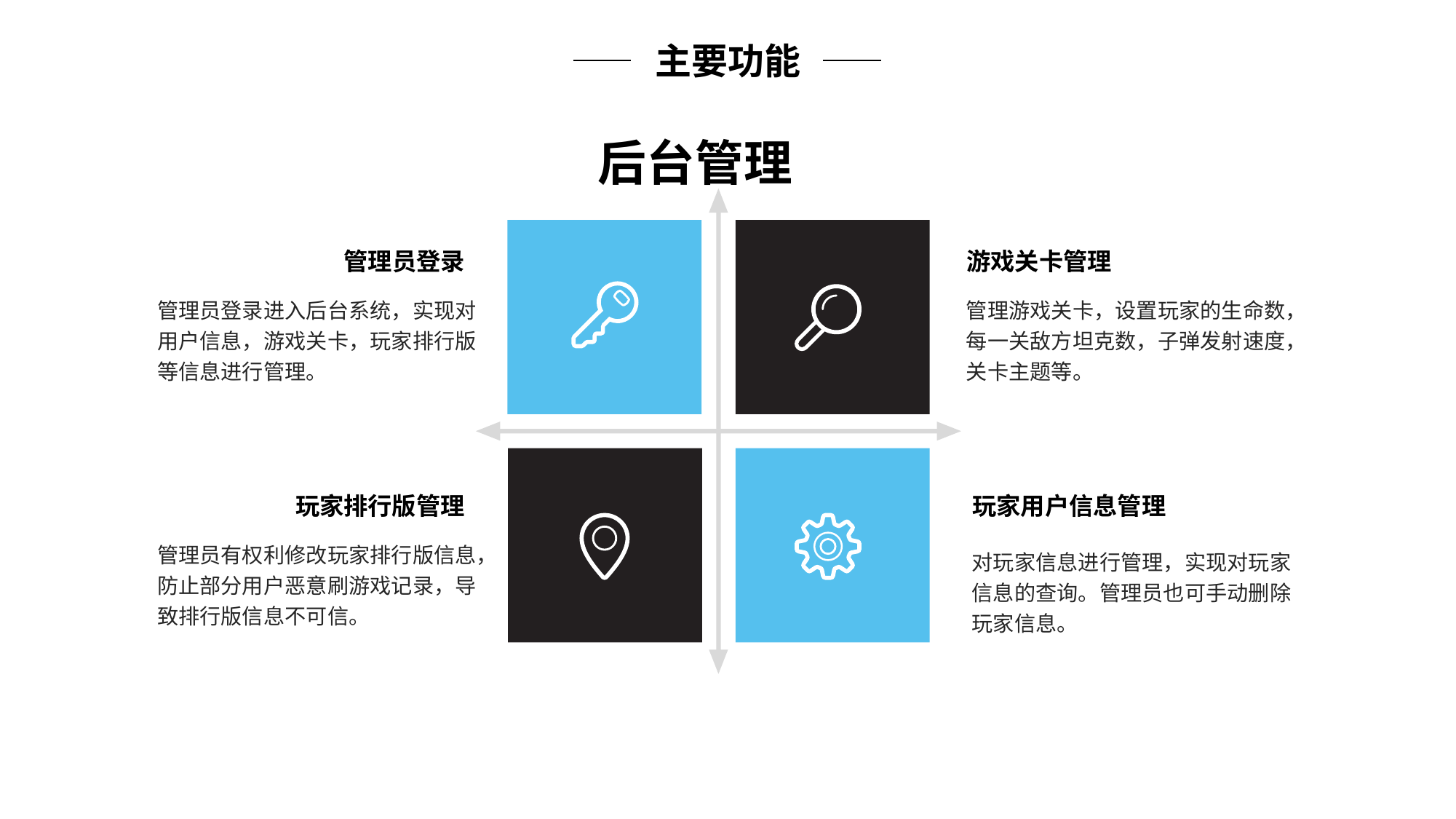

主要功能
后台管理

游戏关卡管理
管理员登录

管理员登录进入后台系统，实现对用户信息，游戏关卡，玩家排行版等信息进行管理。
管理游戏关卡，设置玩家的生命数，每一关敌方坦克数，子弹发射速度，关卡主题等。

玩家用户信息管理
玩家排行版管理

管理员有权利修改玩家排行版信息，防止部分用户恶意刷游戏记录，导致排行版信息不可信。
对玩家信息进行管理，实现对玩家信息的查询。管理员也可手动删除玩家信息。